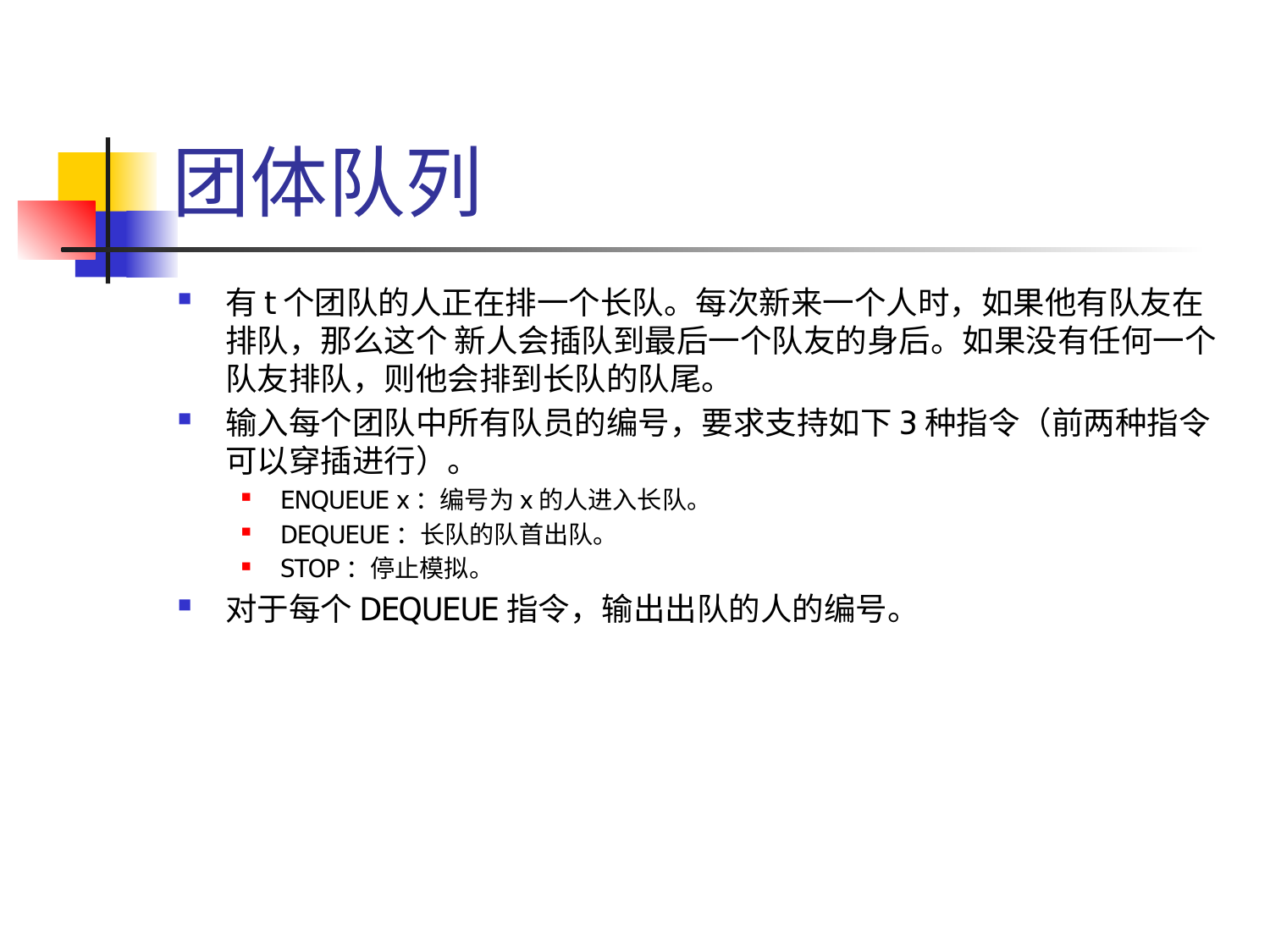

# 团体队列
有t个团队的人正在排一个长队。每次新来一个人时，如果他有队友在排队，那么这个 新人会插队到最后一个队友的身后。如果没有任何一个队友排队，则他会排到长队的队尾。
输入每个团队中所有队员的编号，要求支持如下3种指令（前两种指令可以穿插进行）。
ENQUEUE x：编号为x的人进入长队。
DEQUEUE：长队的队首出队。
STOP：停止模拟。
对于每个DEQUEUE指令，输出出队的人的编号。